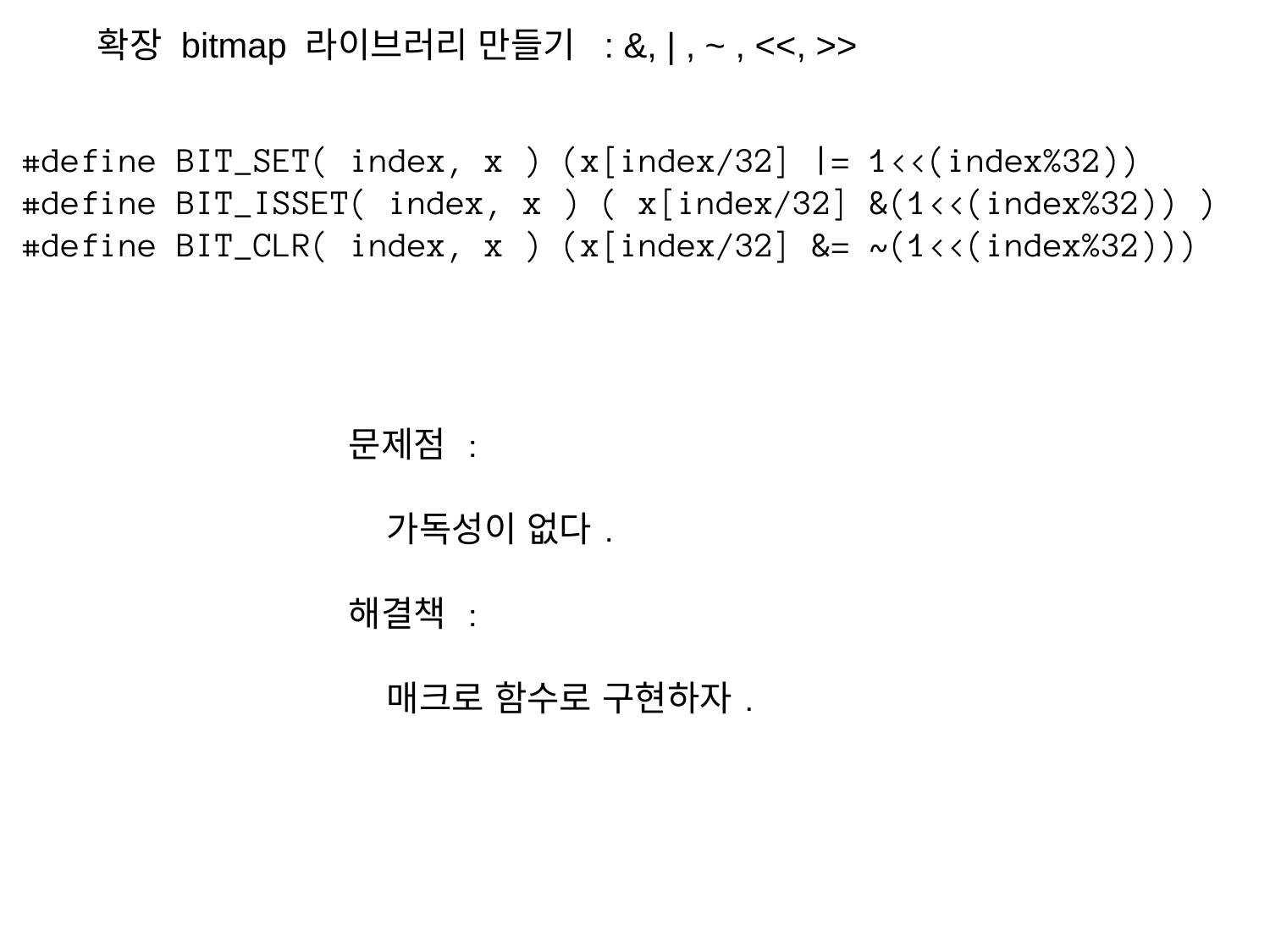

확장 bitmap 라이브러리 만들기  : &, | , ~ , <<, >>
#define BIT_SET( index, x ) (x[index/32] |= 1<<(index%32))
#define BIT_ISSET( index, x ) ( x[index/32] &(1<<(index%32)) )
#define BIT_CLR( index, x ) (x[index/32] &= ~(1<<(index%32)))

문제점 :

   가독성이 없다.

해결책 :

   매크로 함수로 구현하자.